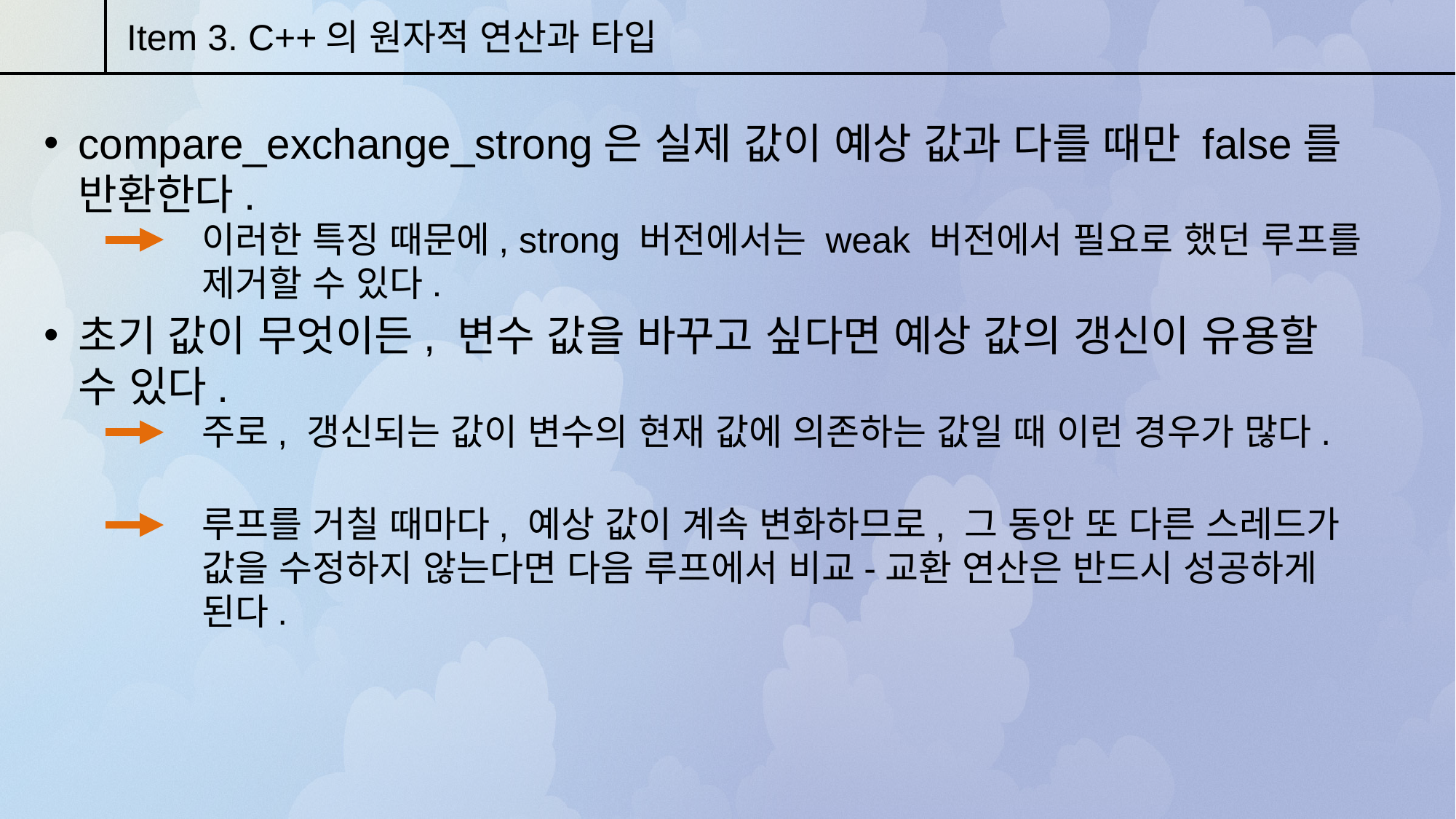

Item 3. C++의 원자적 연산과 타입
compare_exchange_strong은 실제 값이 예상 값과 다를 때만 false를 반환한다.
이러한 특징 때문에, strong 버전에서는 weak 버전에서 필요로 했던 루프를 제거할 수 있다.
초기 값이 무엇이든, 변수 값을 바꾸고 싶다면 예상 값의 갱신이 유용할 수 있다.
주로, 갱신되는 값이 변수의 현재 값에 의존하는 값일 때 이런 경우가 많다.
루프를 거칠 때마다, 예상 값이 계속 변화하므로, 그 동안 또 다른 스레드가 값을 수정하지 않는다면 다음 루프에서 비교-교환 연산은 반드시 성공하게 된다.